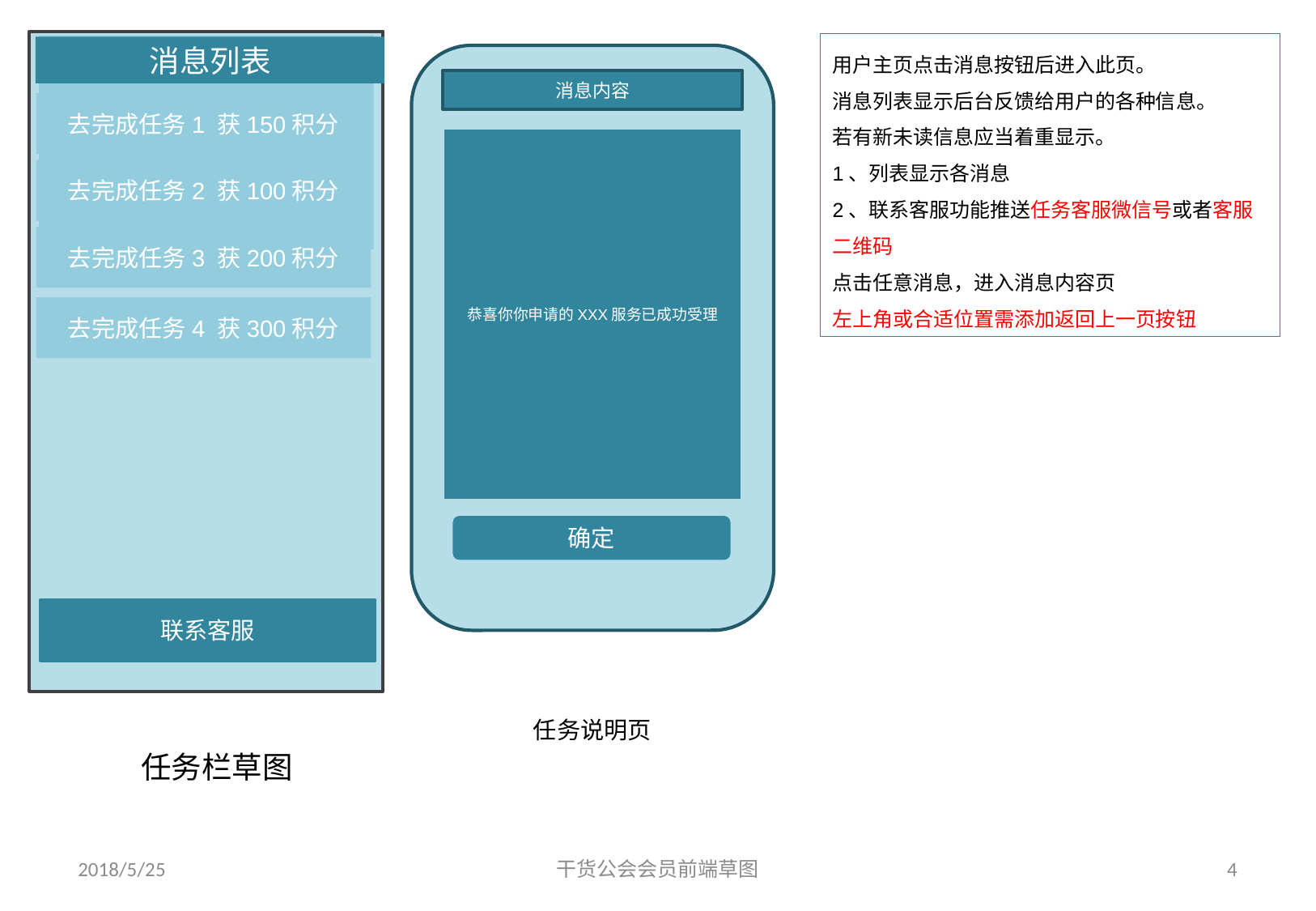

消息列表
去完成任务1 获150积分
去完成任务2 获100积分
去完成任务3 获200积分
去完成任务4 获300积分
联系客服
用户主页点击消息按钮后进入此页。
消息列表显示后台反馈给用户的各种信息。
若有新未读信息应当着重显示。
1、列表显示各消息
2、联系客服功能推送任务客服微信号或者客服二维码
点击任意消息，进入消息内容页
左上角或合适位置需添加返回上一页按钮

消息内容
恭喜你你申请的XXX服务已成功受理
确定
任务说明页
任务栏草图
2018/5/25
干货公会会员前端草图
4